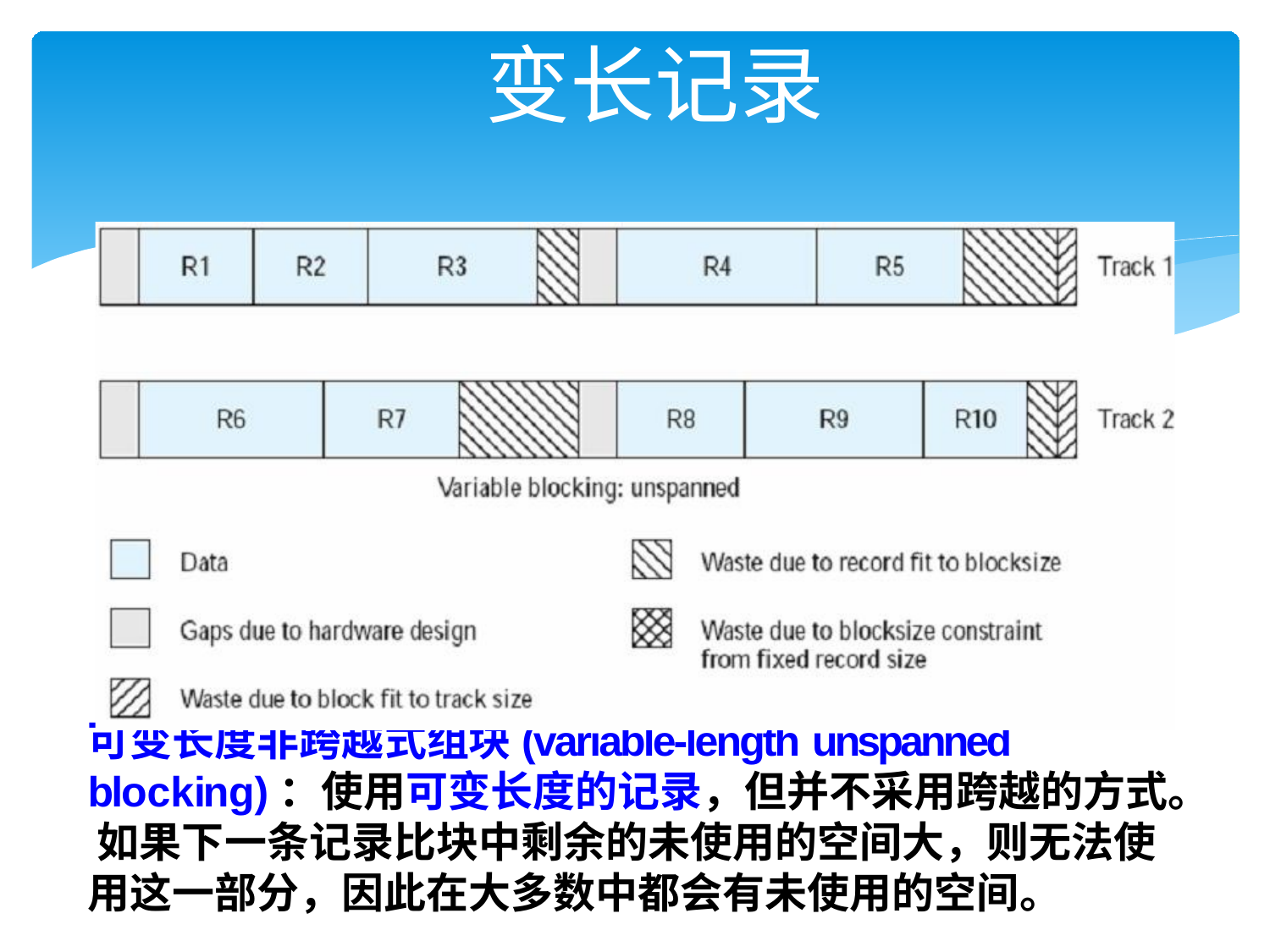

# 变长记录

可变长度非跨越式组块(variable-length unspanned
blocking)：使用可变长度的记录，但并不采用跨越的方式。 如果下一条记录比块中剩余的未使用的空间大，则无法使 用这一部分，因此在大多数中都会有未使用的空间。
54